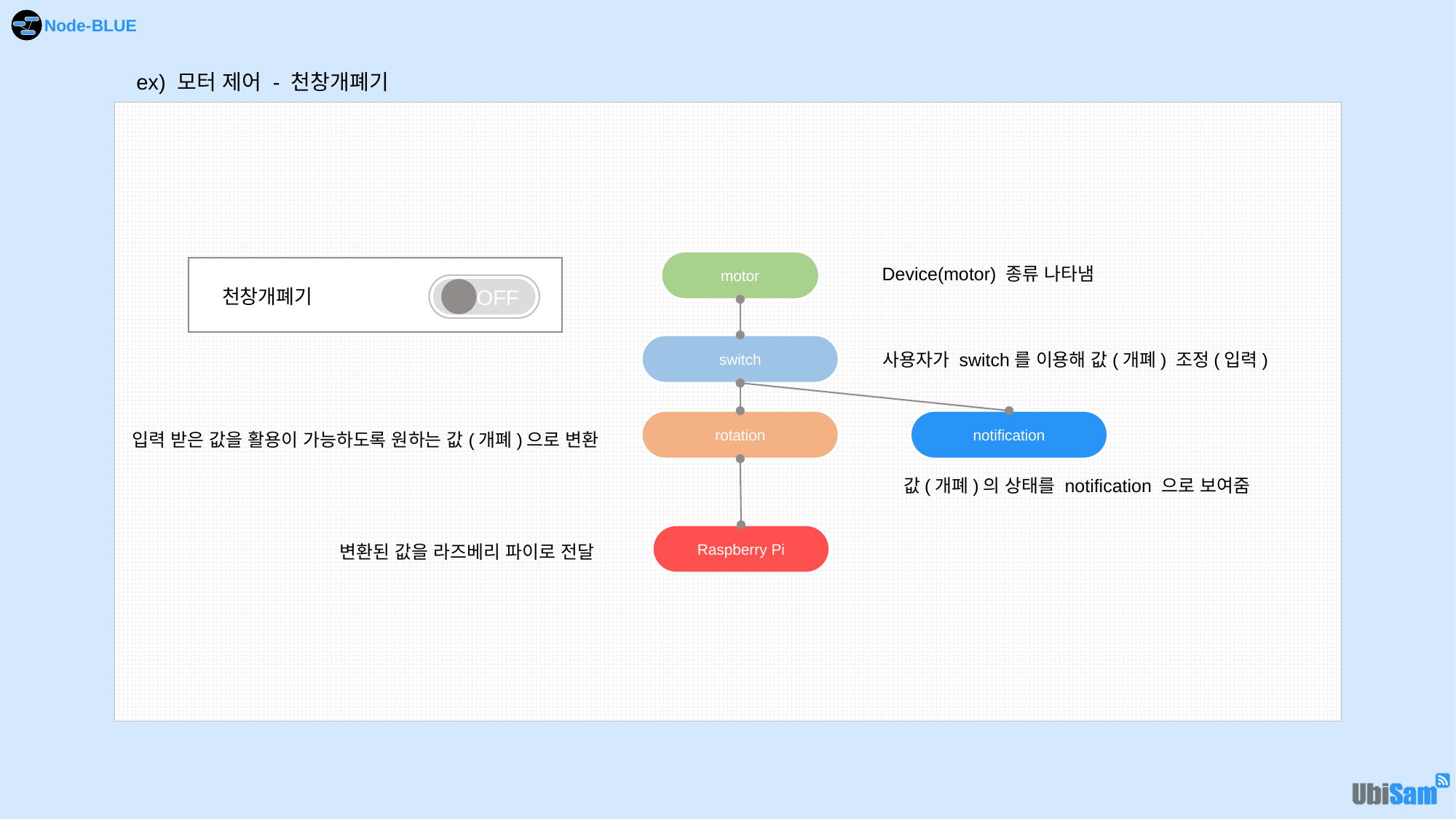

ex) 모터 제어 - 천창개폐기
motor
switch
rotation
notification
Raspberry Pi
Device(motor) 종류 나타냄
사용자가 switch를 이용해 값(개폐) 조정(입력)
입력 받은 값을 활용이 가능하도록 원하는 값(개폐)으로 변환
값(개폐)의 상태를 notification 으로 보여줌
변환된 값을 라즈베리 파이로 전달

천창개폐기
OFF